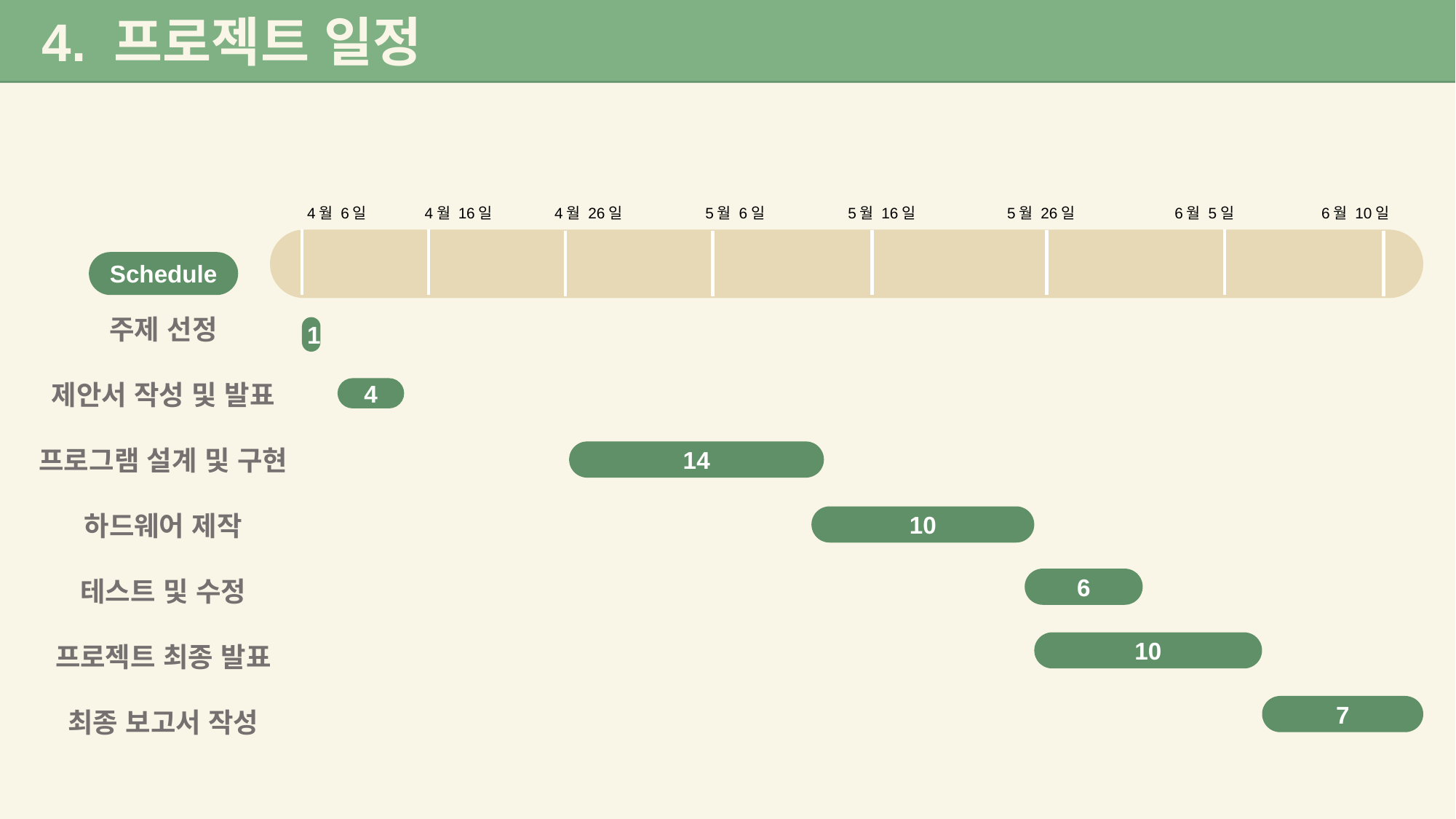

4. 프로젝트 일정
4월 6일             4월 16일              4월 26일                   5월 6일                   5월 16일                     5월 26일                       6월 5일                    6월 10일

Schedule
주제 선정

제안서 작성 및 발표

프로그램 설계 및 구현

하드웨어 제작

테스트 및 수정

프로젝트 최종 발표

최종 보고서 작성

1
4
14
10
6
10
7